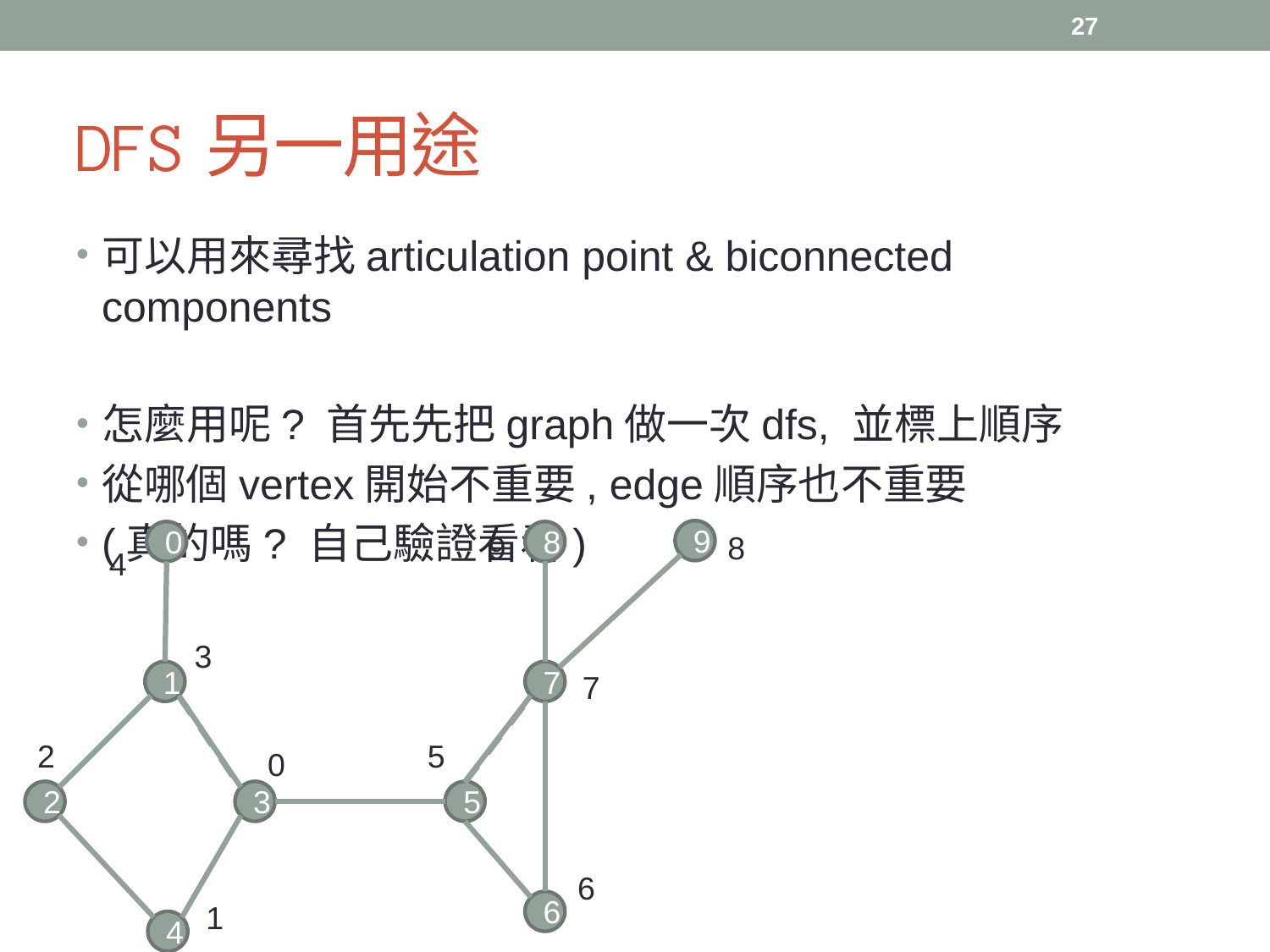

27
# DFS另一用途
可以用來尋找articulation point & biconnected components

怎麼用呢? 首先先把graph做一次dfs, 並標上順序
從哪個vertex開始不重要, edge順序也不重要
(真的嗎? 自己驗證看看)

9
0
8
9
8
4
3
1
7
7
2
5
0
2
3
5
6
6
1
4